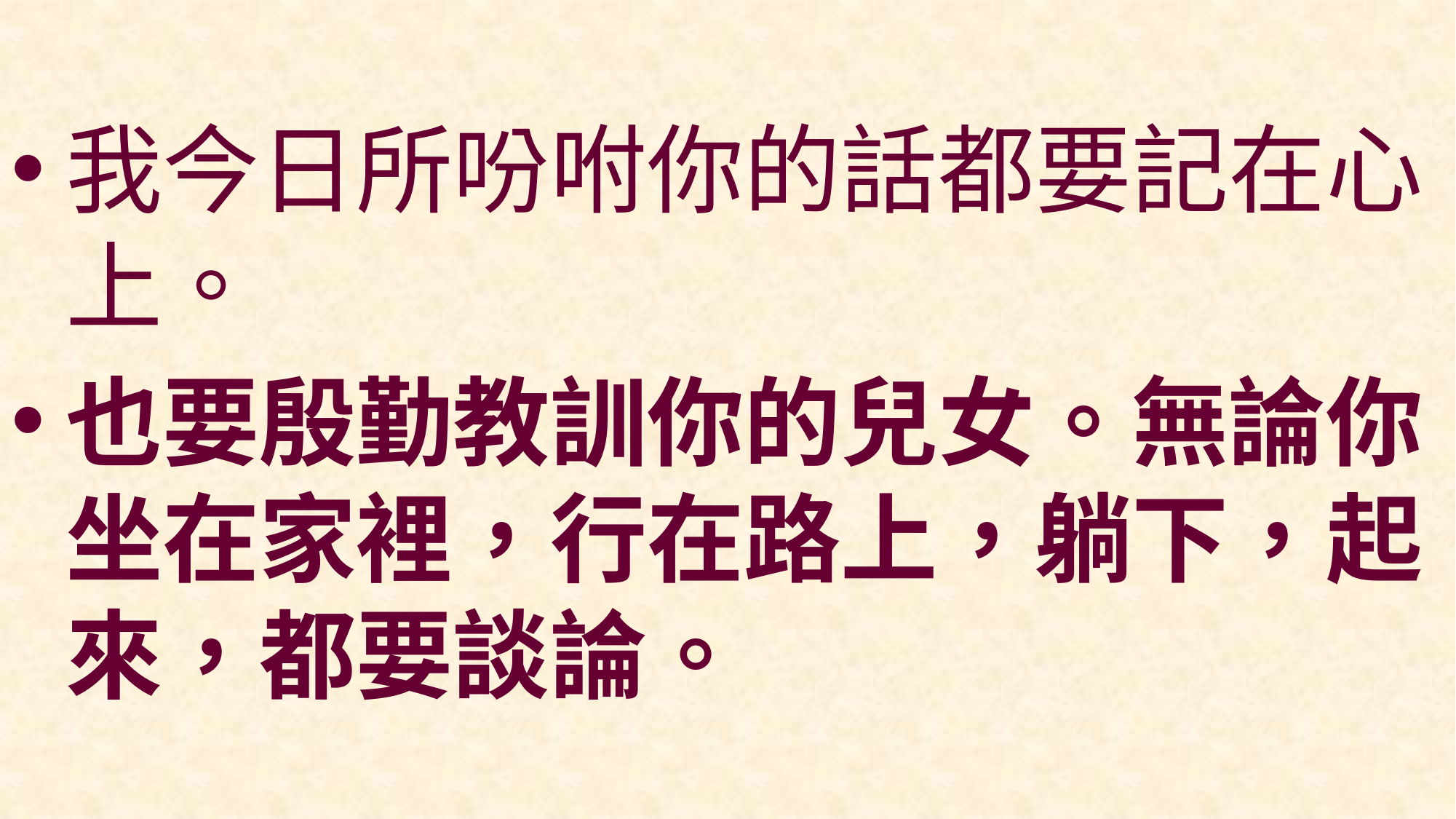

我今日所吩咐你的話都要記在心上。
也要殷勤教訓你的兒女。無論你坐在家裡，行在路上，躺下，起來，都要談論。